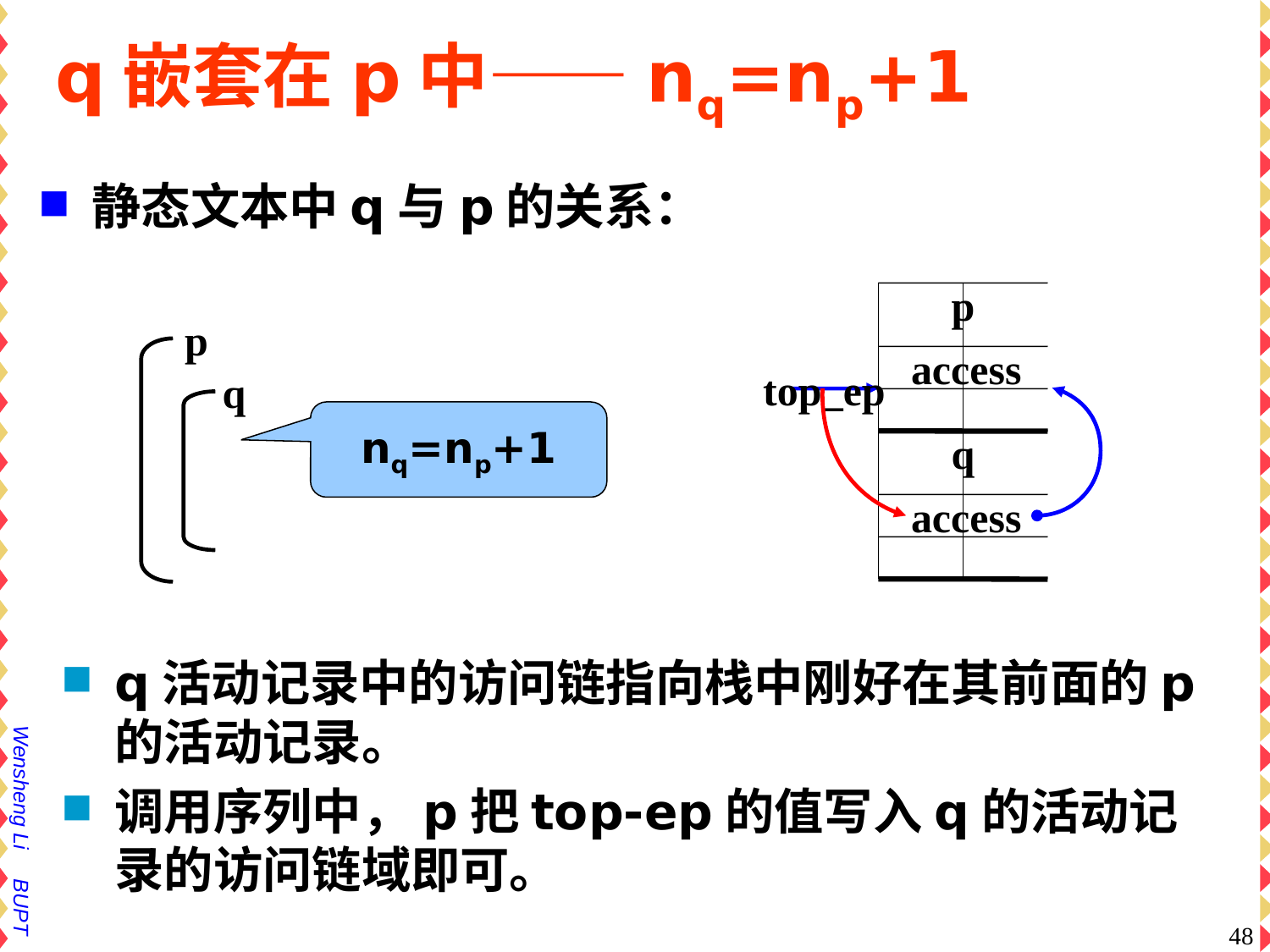

# q嵌套在p中——nq=np+1
静态文本中q与p的关系：
p

access

p

q

top_ep

nq=np+1
q

access

q活动记录中的访问链指向栈中刚好在其前面的p的活动记录。
调用序列中，p把top-ep的值写入q的活动记录的访问链域即可。
48